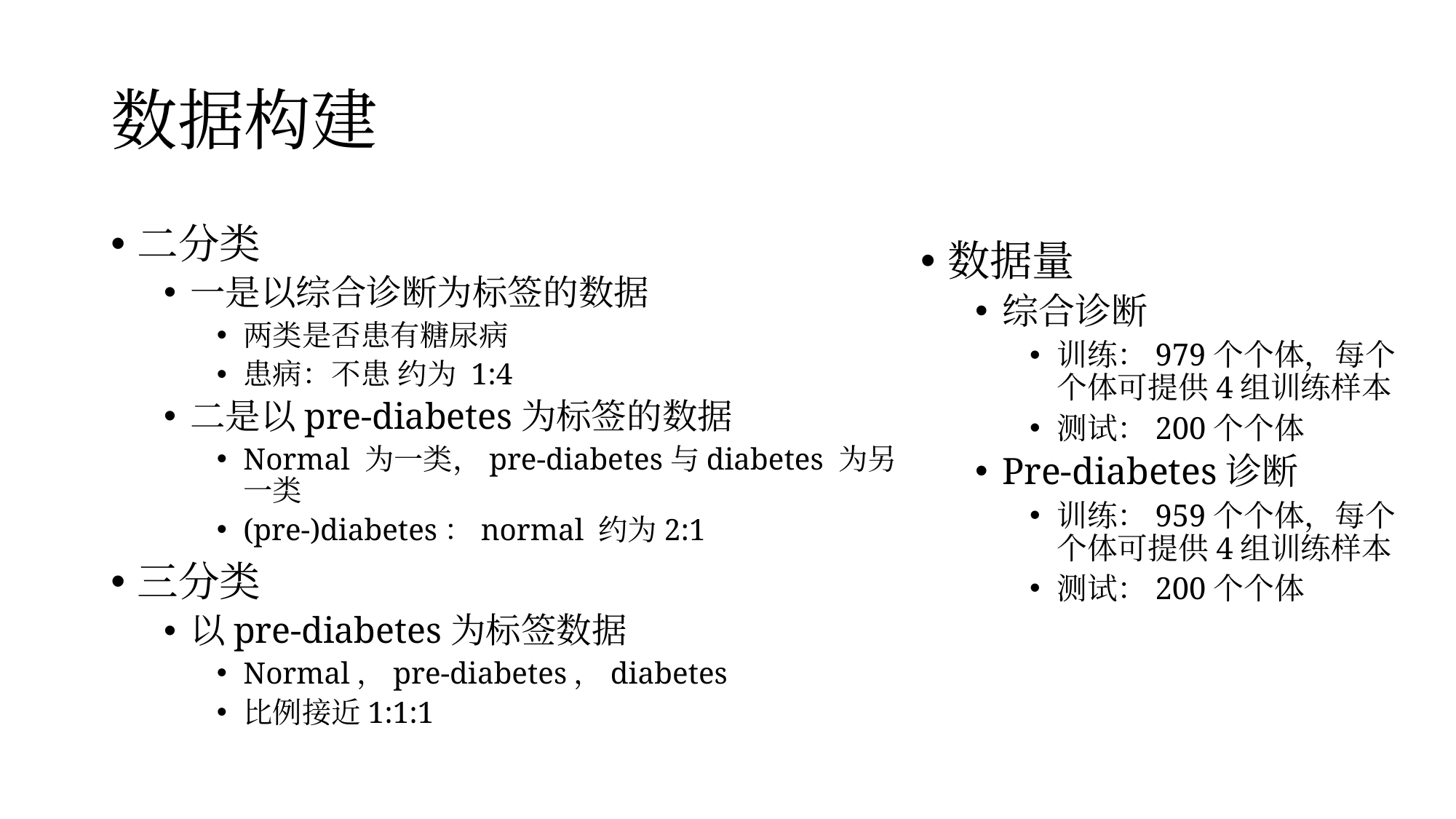

# 数据构建
二分类
一是以综合诊断为标签的数据
两类是否患有糖尿病
患病：不患 约为 1:4
二是以pre-diabetes为标签的数据
Normal 为一类，pre-diabetes与diabetes 为另一类
(pre-)diabetes：normal 约为2:1
三分类
以pre-diabetes为标签数据
Normal，pre-diabetes，diabetes
比例接近1:1:1

数据量
综合诊断
训练：979个个体，每个个体可提供4组训练样本
测试：200个个体
Pre-diabetes诊断
训练：959个个体，每个个体可提供4组训练样本
测试：200个个体